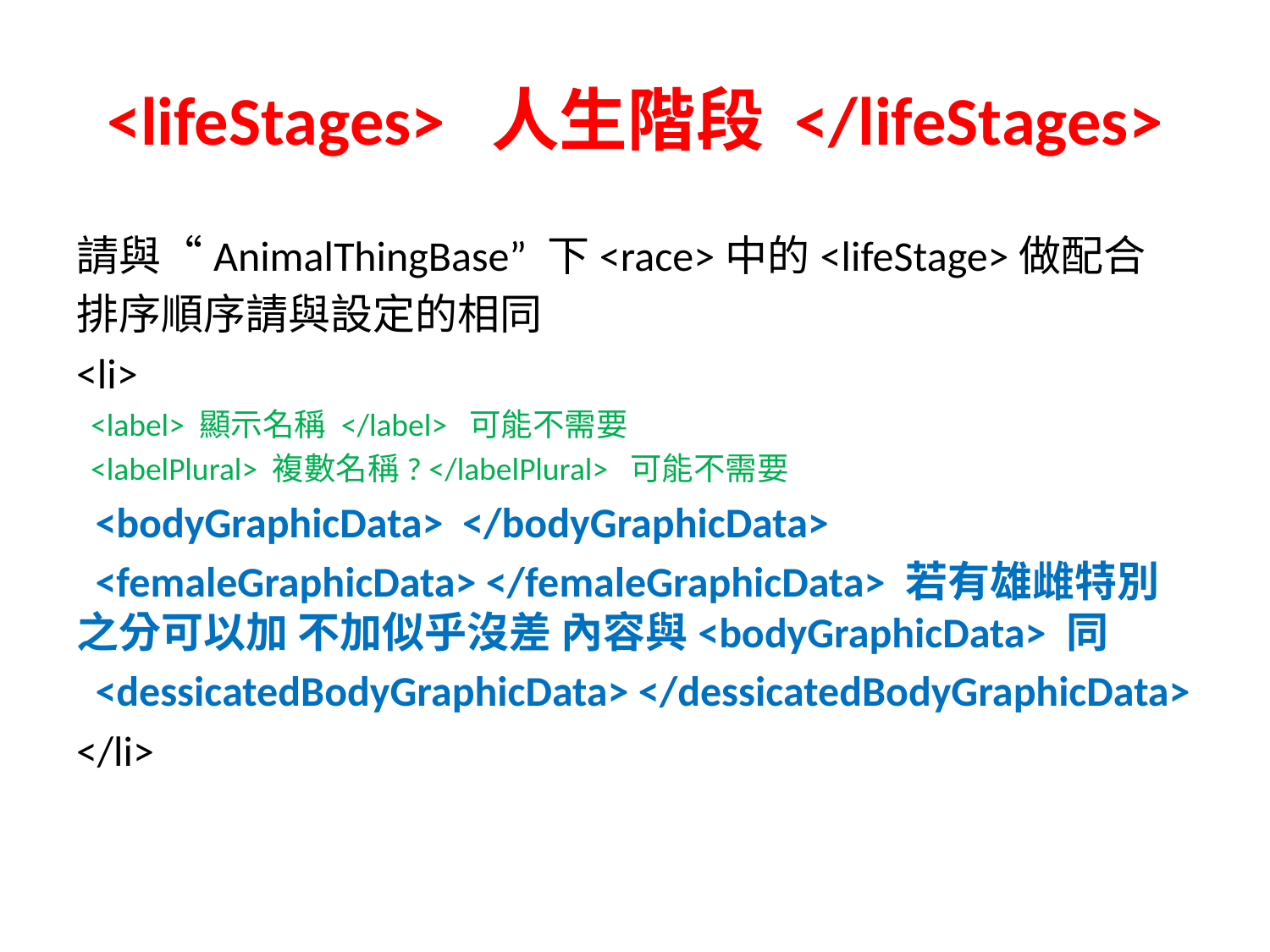

# <lifeStages>  人生階段 </lifeStages>
請與“AnimalThingBase” 下<race>中的<lifeStage>做配合
排序順序請與設定的相同
<li>
  <label> 顯示名稱 </label>  可能不需要
  <labelPlural> 複數名稱? </labelPlural>  可能不需要
  <bodyGraphicData>  </bodyGraphicData>
  <femaleGraphicData> </femaleGraphicData> 若有雄雌特別之分可以加 不加似乎沒差 內容與<bodyGraphicData> 同
  <dessicatedBodyGraphicData> </dessicatedBodyGraphicData>
</li>